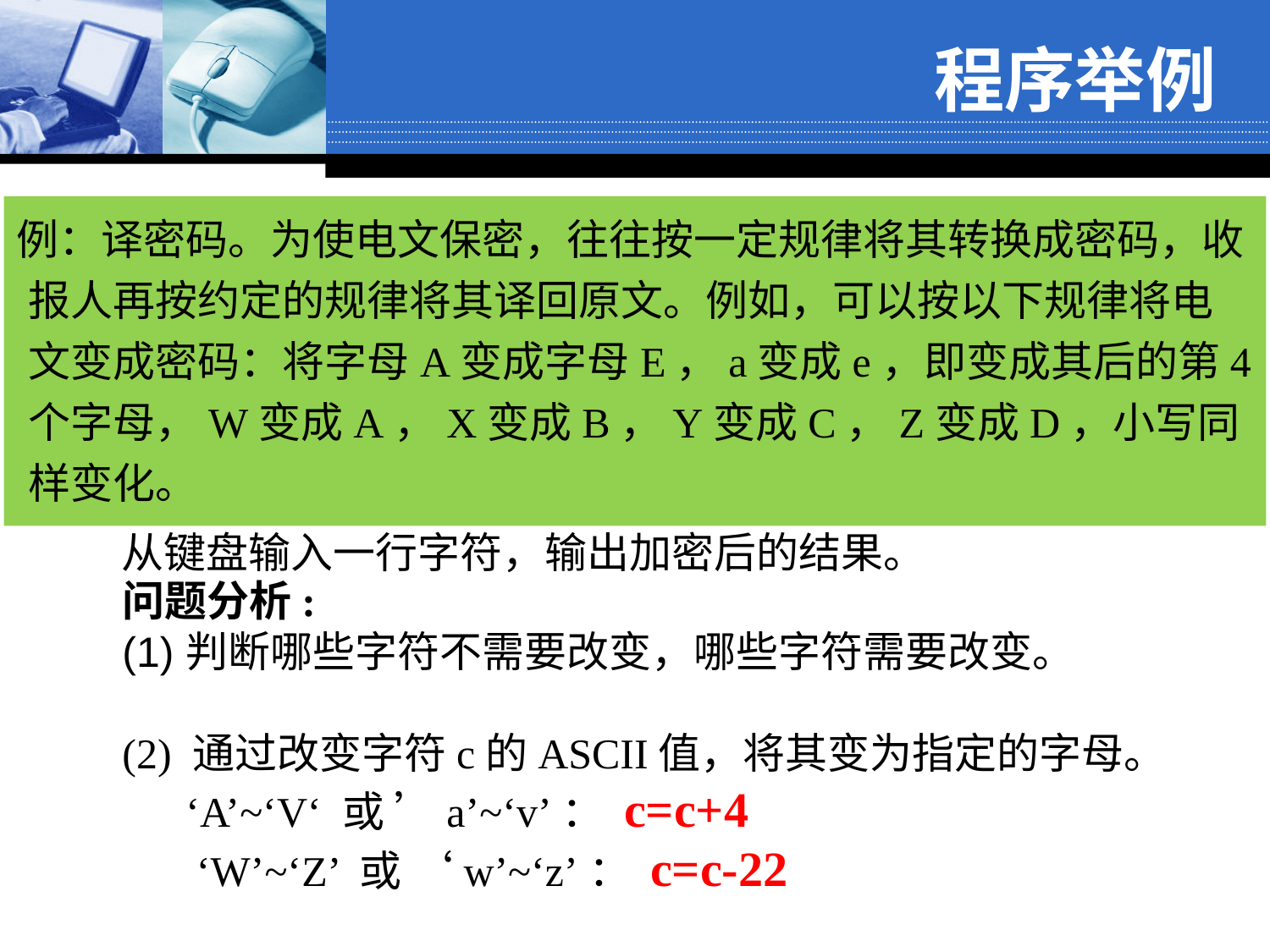

程序举例
# 循环程序举例
例：译密码。为使电文保密，往往按一定规律将其转换成密码，收报人再按约定的规律将其译回原文。例如，可以按以下规律将电文变成密码：将字母A变成字母E，a变成e，即变成其后的第4个字母，W变成A，X变成B，Y变成C，Z变成D，小写同样变化。
          从键盘输入一行字符，输出加密后的结果。
问题分析:
判断哪些字符不需要改变，哪些字符需要改变。

(2) 通过改变字符c的ASCII值，将其变为指定的字母。
      ‘A’~‘V‘ 或 ’a’~‘v’： c=c+4
       ‘W’~‘Z’ 或 ‘w’~‘z’： c=c-22